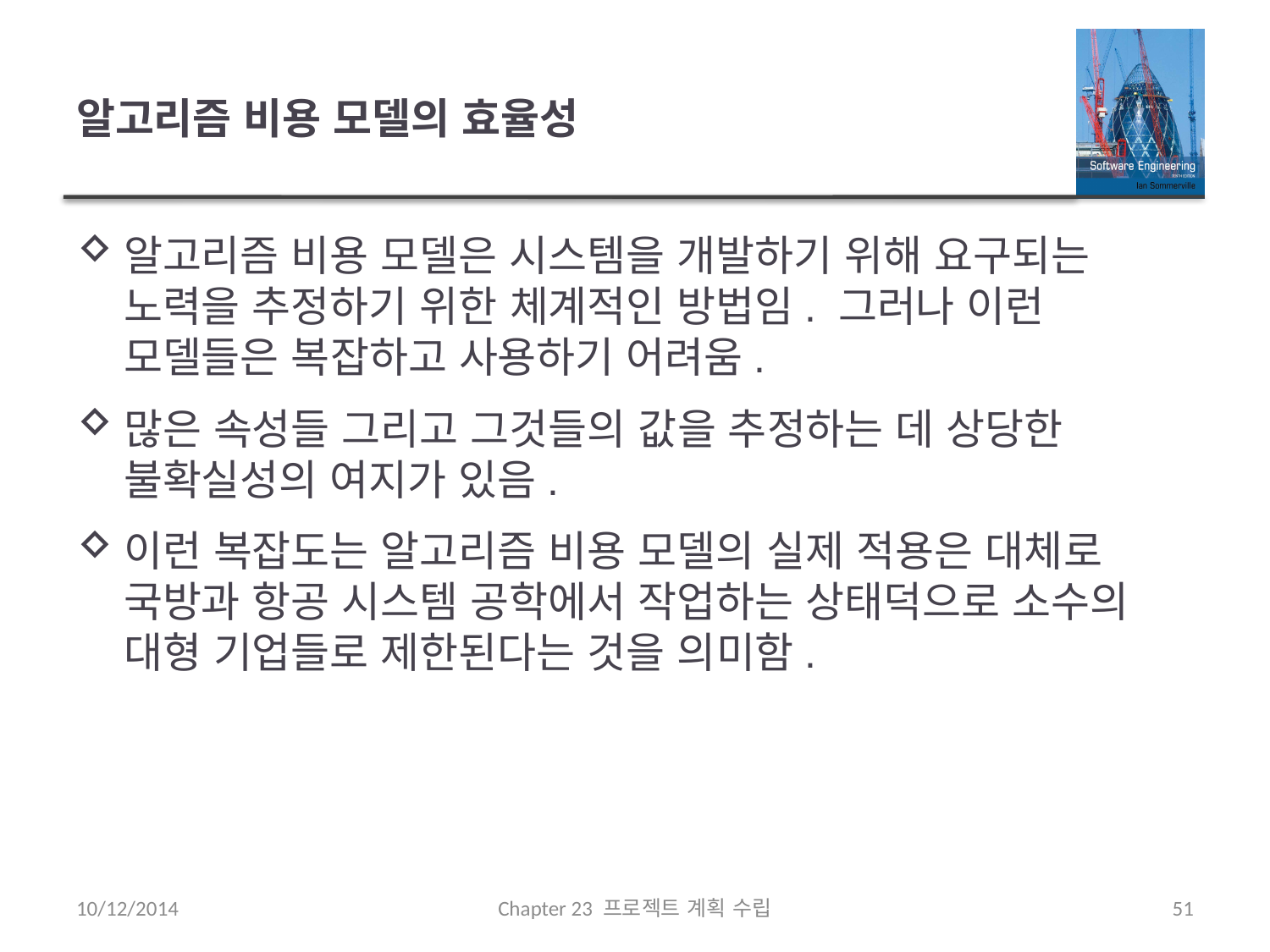

# 알고리즘 비용 모델의 효율성
알고리즘 비용 모델은 시스템을 개발하기 위해 요구되는 노력을 추정하기 위한 체계적인 방법임. 그러나 이런 모델들은 복잡하고 사용하기 어려움.
많은 속성들 그리고 그것들의 값을 추정하는 데 상당한 불확실성의 여지가 있음.
이런 복잡도는 알고리즘 비용 모델의 실제 적용은 대체로 국방과 항공 시스템 공학에서 작업하는 상태덕으로 소수의 대형 기업들로 제한된다는 것을 의미함.
10/12/2014
Chapter 23 프로젝트 계획 수립
51